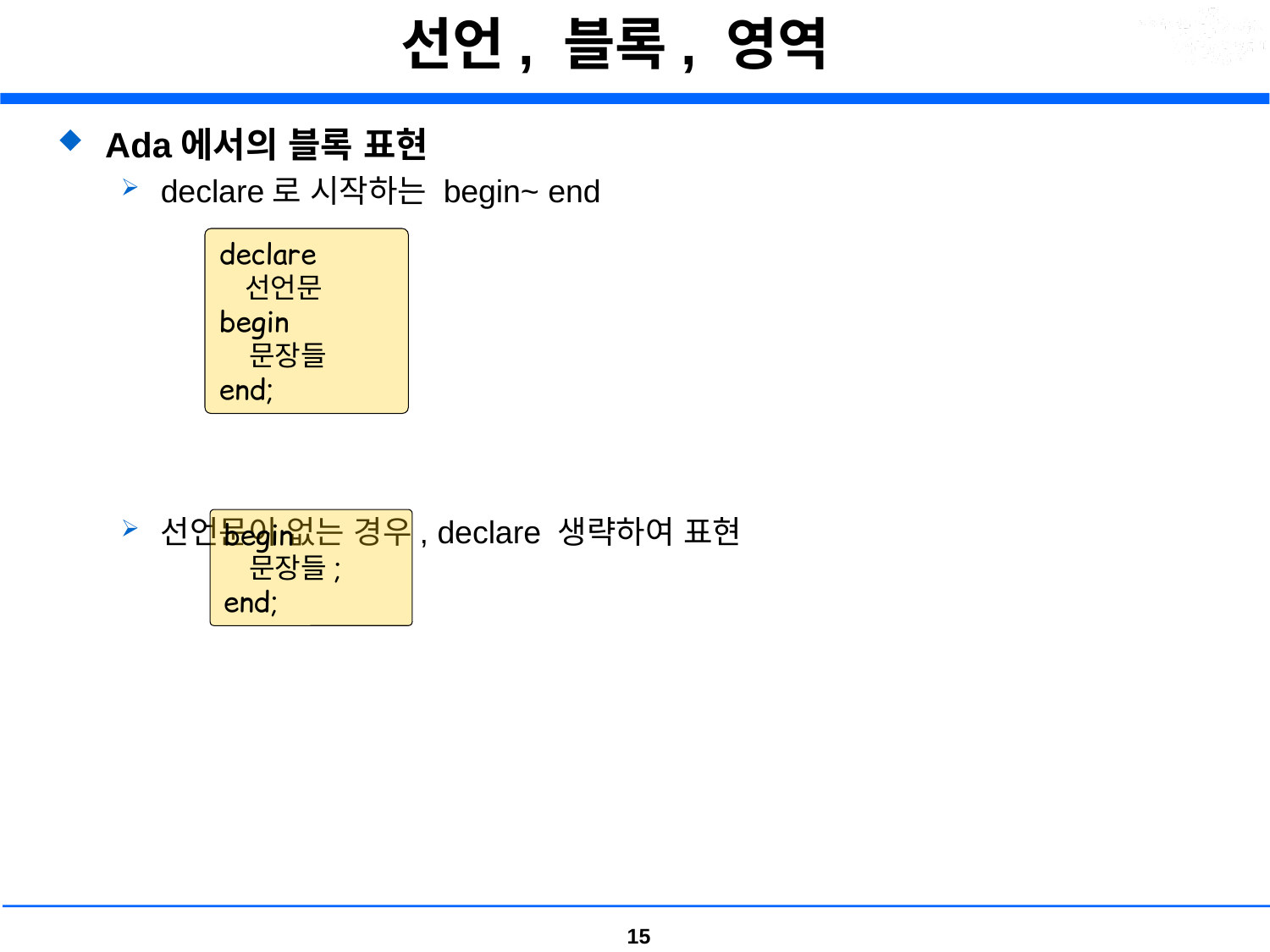

# 선언, 블록, 영역
Ada에서의 블록 표현
declare로 시작하는 begin~ end

선언문이 없는 경우, declare 생략하여 표현

declare
   선언문
begin
   문장들
end;
begin
   문장들;
end;